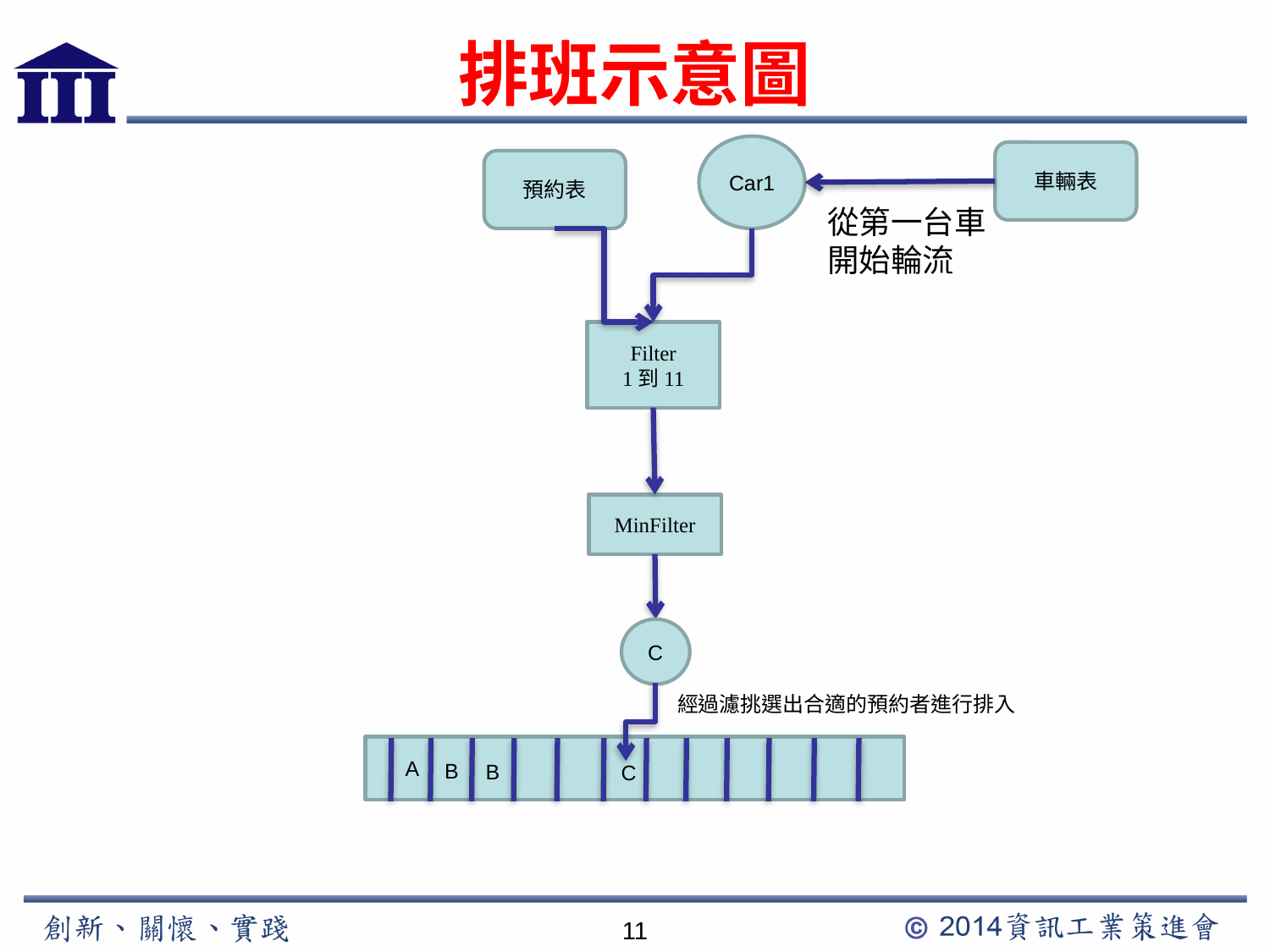

# 排班示意圖
Car1
預約表
車輛表
Filter
1到11
MinFilter
C
經過濾挑選出合適的預約者進行排入

A
B
B
C
從第一台車
開始輪流
11